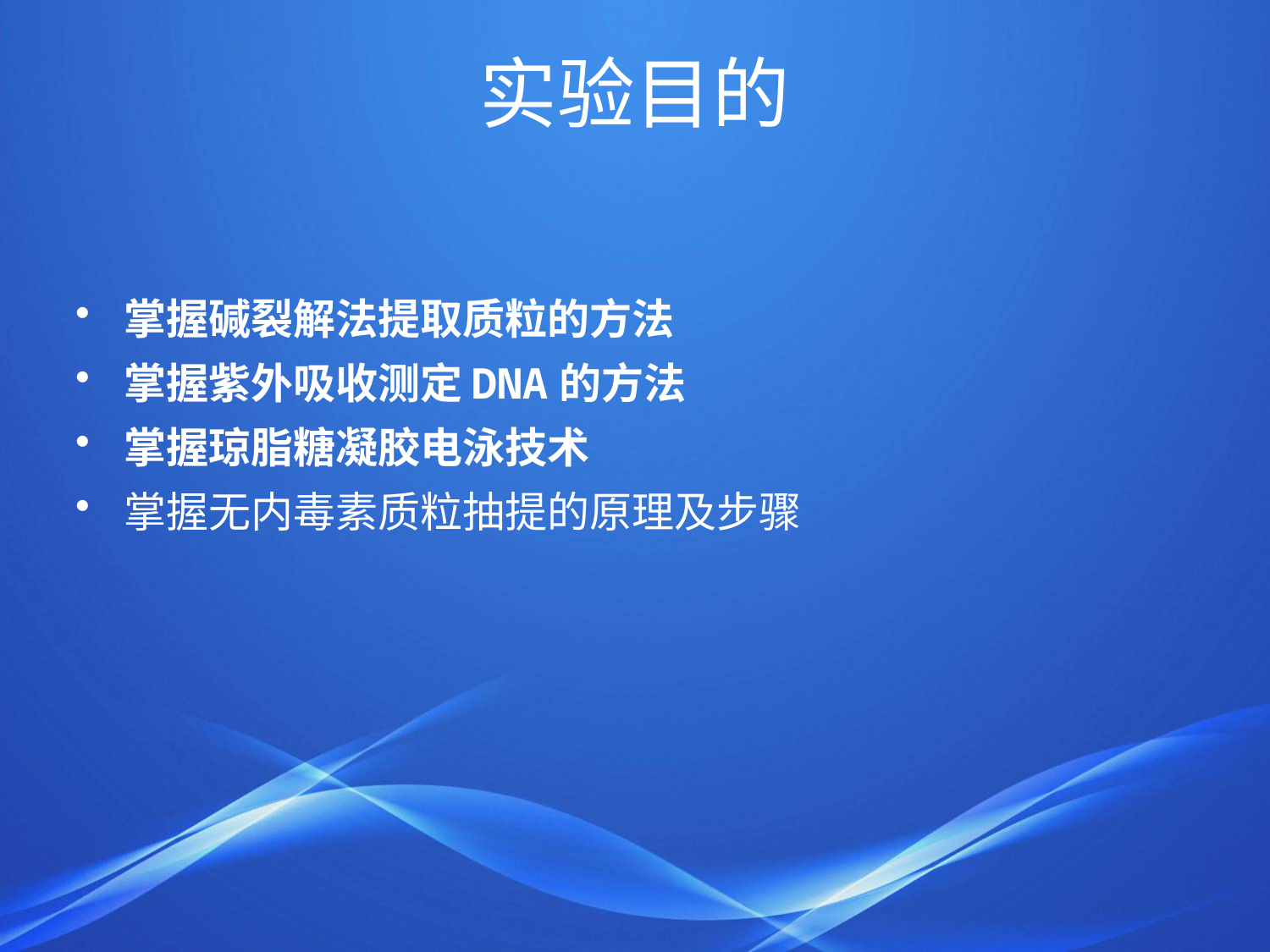

# 实验目的

掌握碱裂解法提取质粒的方法
掌握紫外吸收测定DNA的方法
掌握琼脂糖凝胶电泳技术
掌握无内毒素质粒抽提的原理及步骤